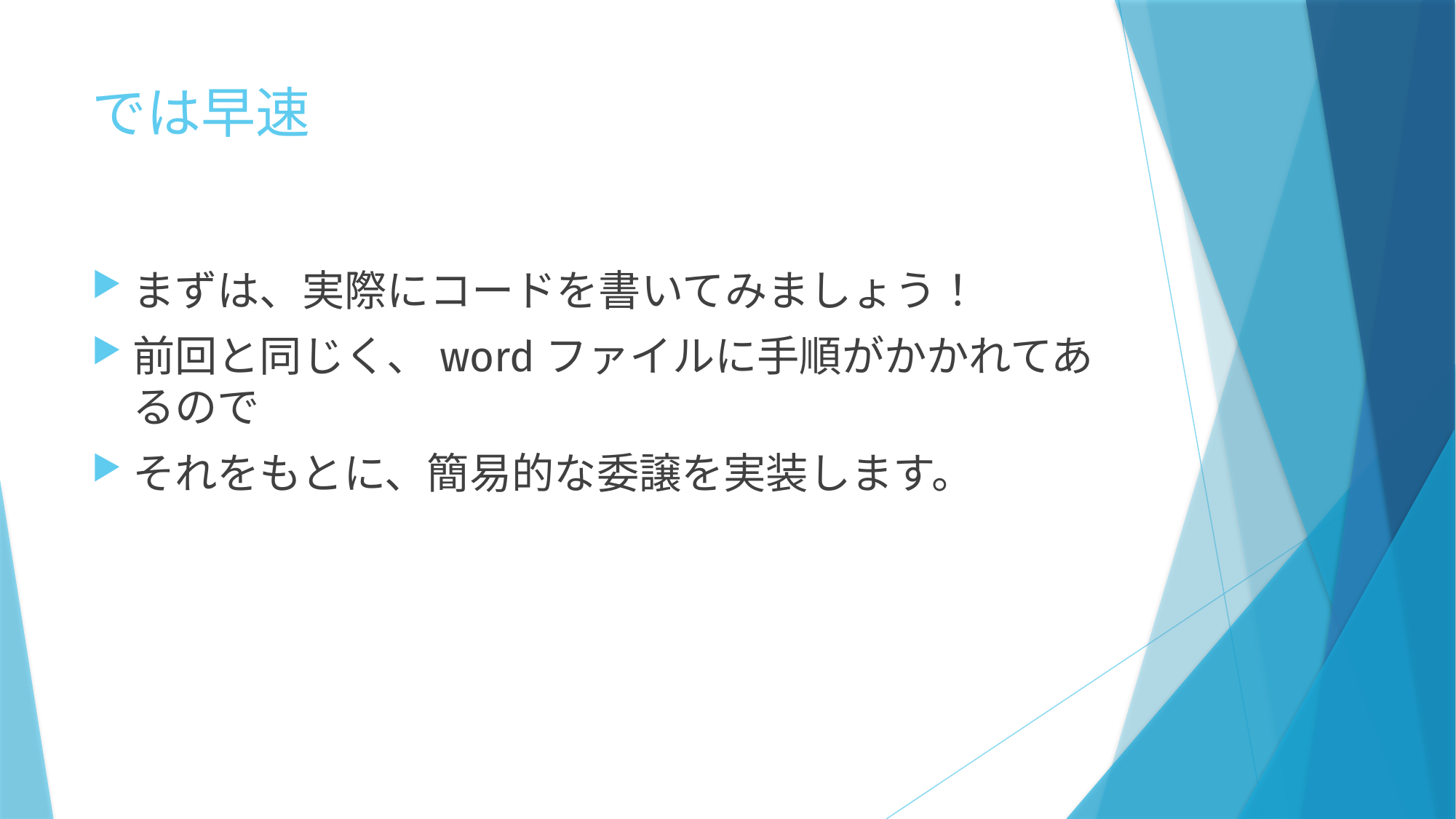

# では早速
まずは、実際にコードを書いてみましょう！
前回と同じく、wordファイルに手順がかかれてあるので
それをもとに、簡易的な委譲を実装します。